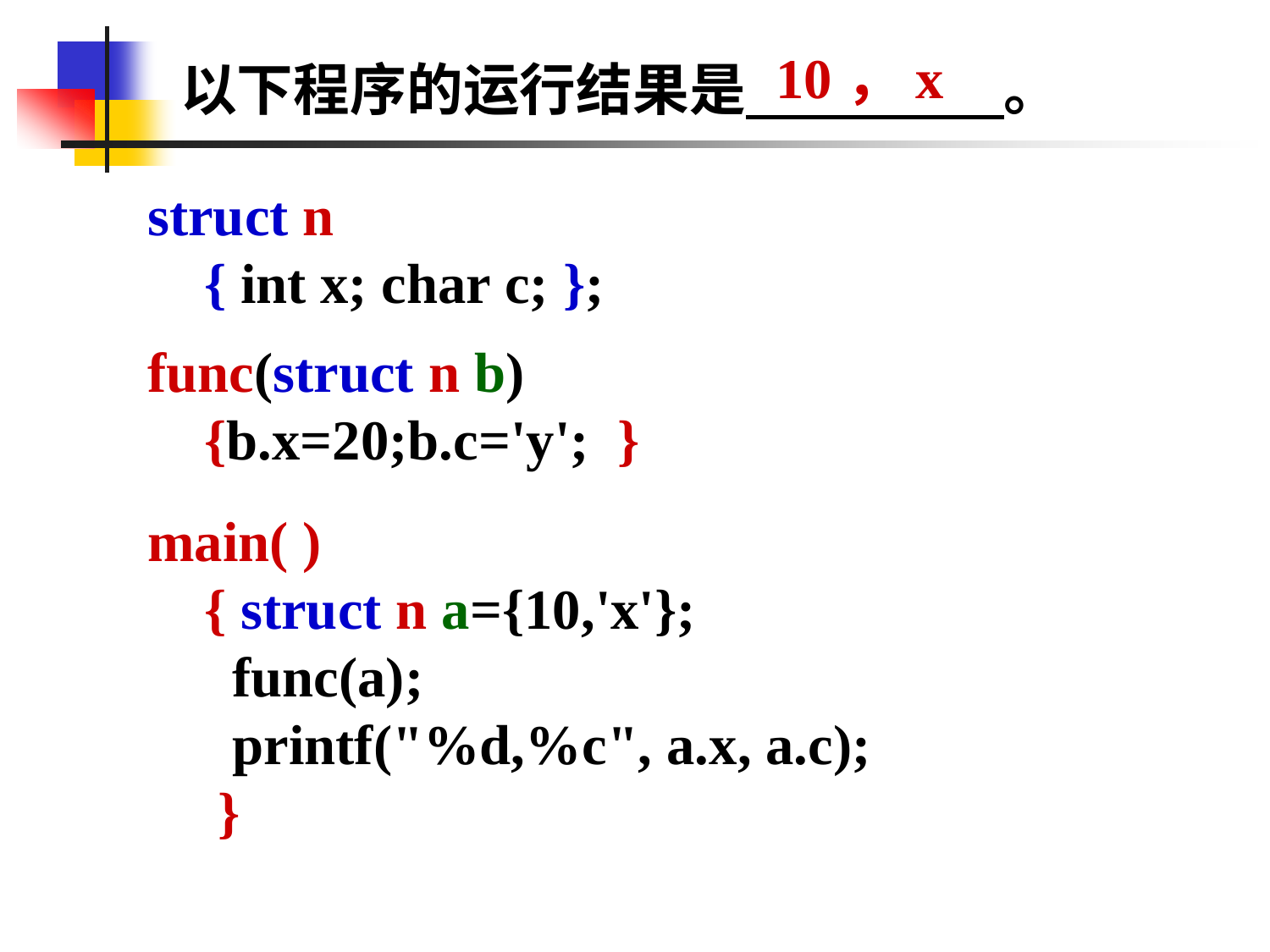

10，x
以下程序的运行结果是                    。
struct n
    { int x; char c; };
func(struct n b)
    {b.x=20;b.c='y';  }

main( )
    { struct n a={10,'x'};
      func(a);
      printf("%d,%c", a.x, a.c);
     }